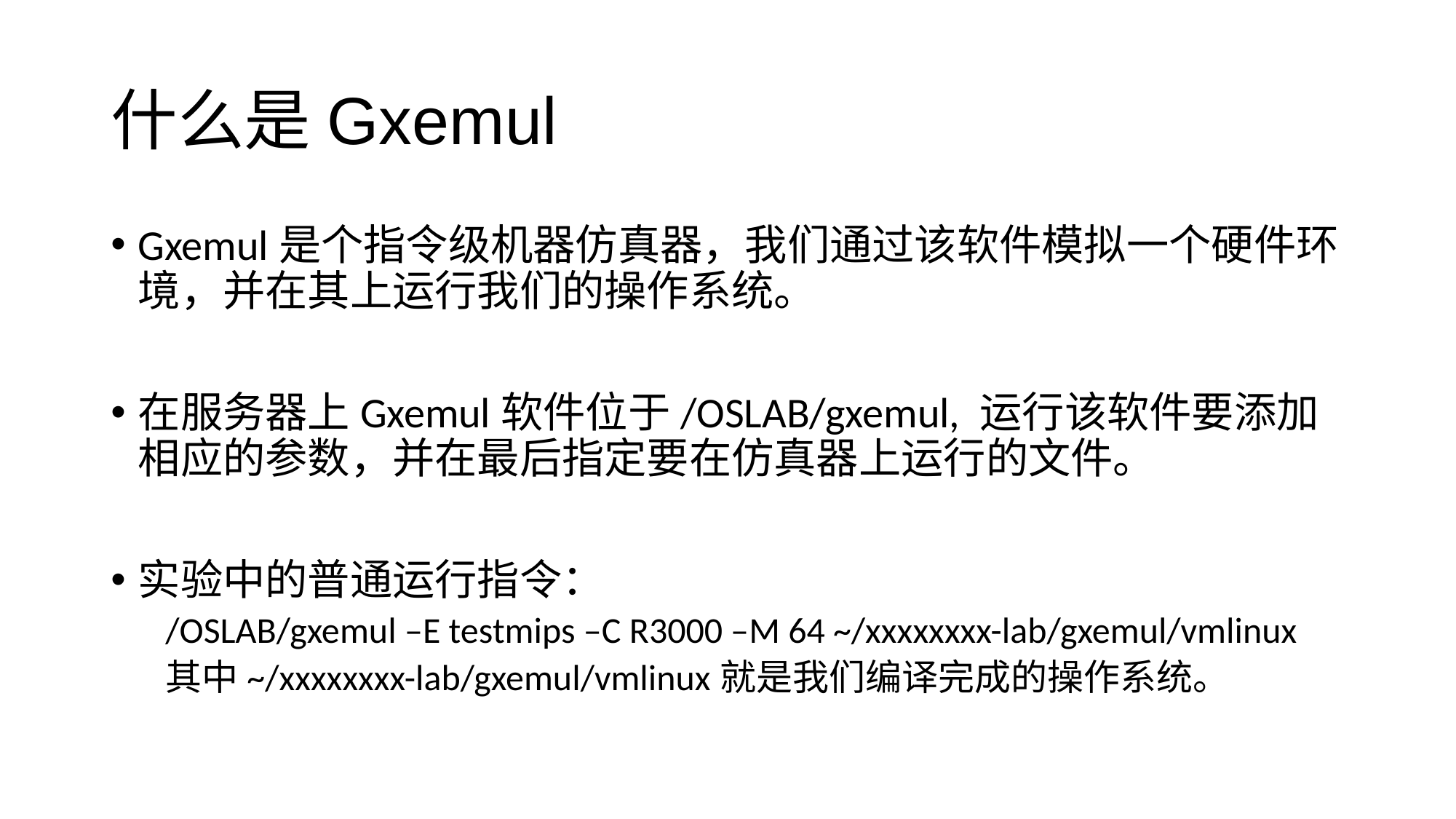

# 什么是Gxemul
Gxemul是个指令级机器仿真器，我们通过该软件模拟一个硬件环境，并在其上运行我们的操作系统。

在服务器上Gxemul软件位于/OSLAB/gxemul, 运行该软件要添加相应的参数，并在最后指定要在仿真器上运行的文件。

实验中的普通运行指令：
/OSLAB/gxemul –E testmips –C R3000 –M 64 ~/xxxxxxxx-lab/gxemul/vmlinux
其中~/xxxxxxxx-lab/gxemul/vmlinux就是我们编译完成的操作系统。